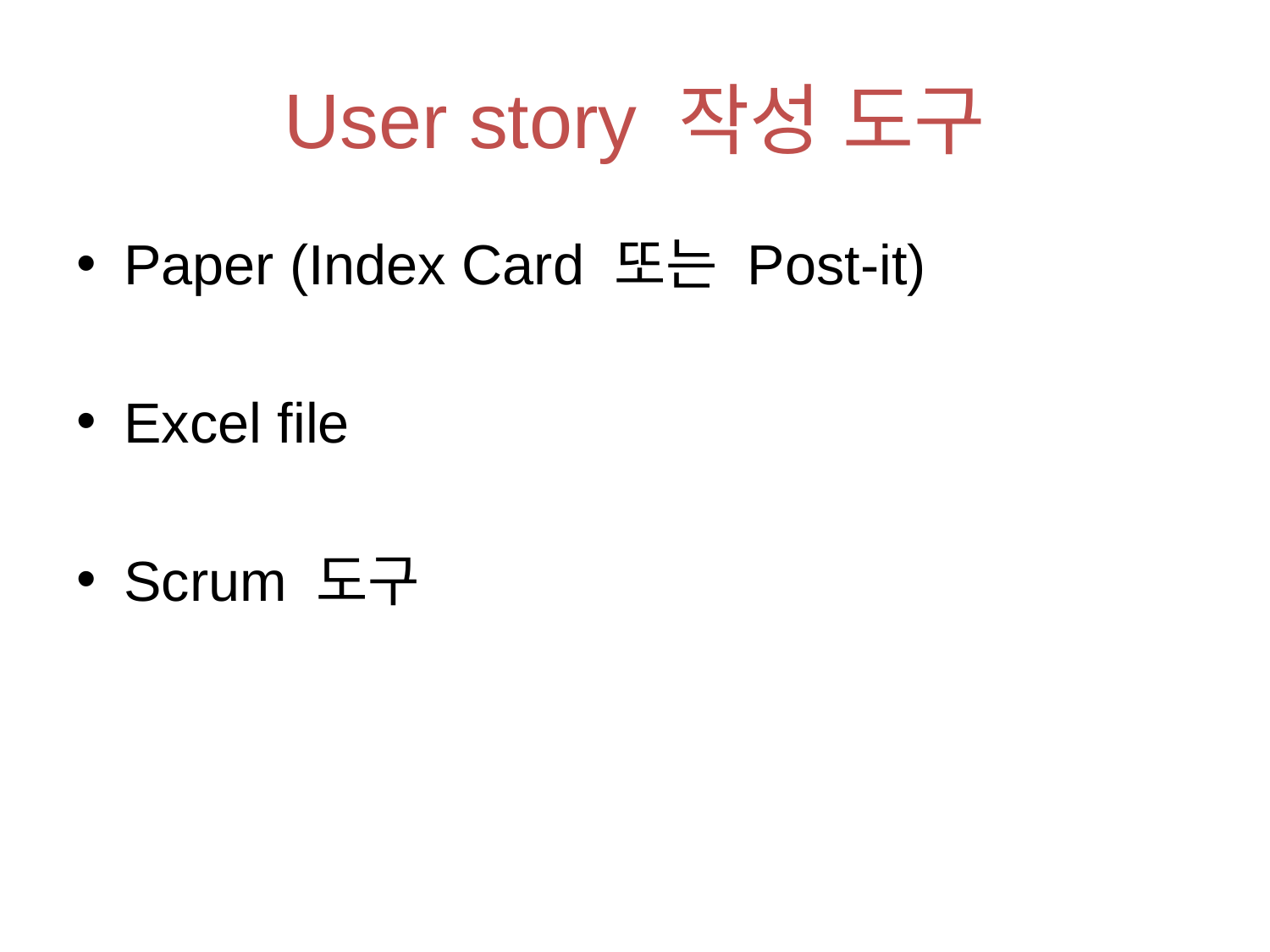

# User story 작성 도구
Paper (Index Card 또는 Post-it)

Excel file

Scrum 도구